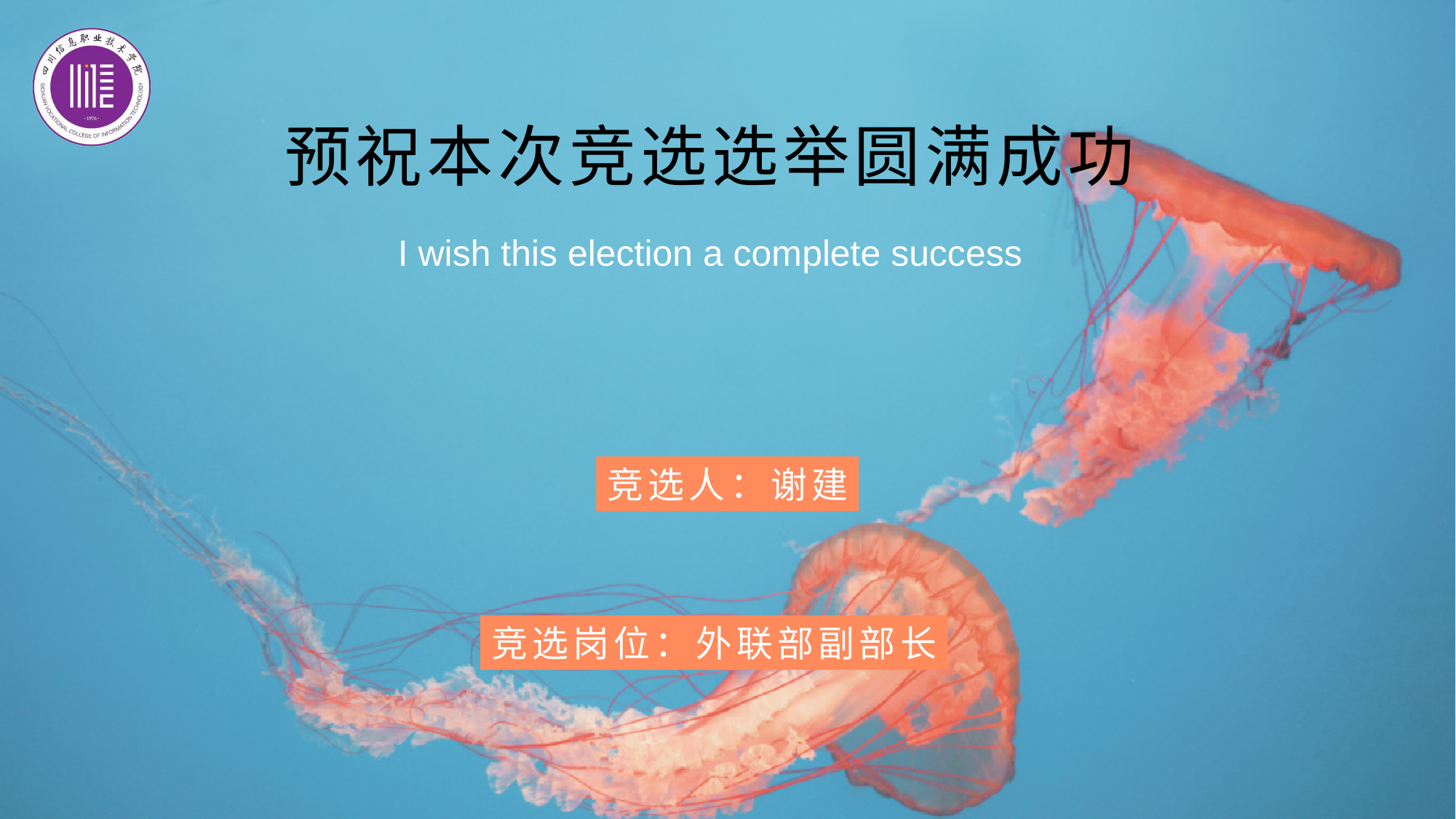

预祝本次竞选选举圆满成功
I wish this election a complete success
竞选人：谢建
竞选岗位：外联部副部长